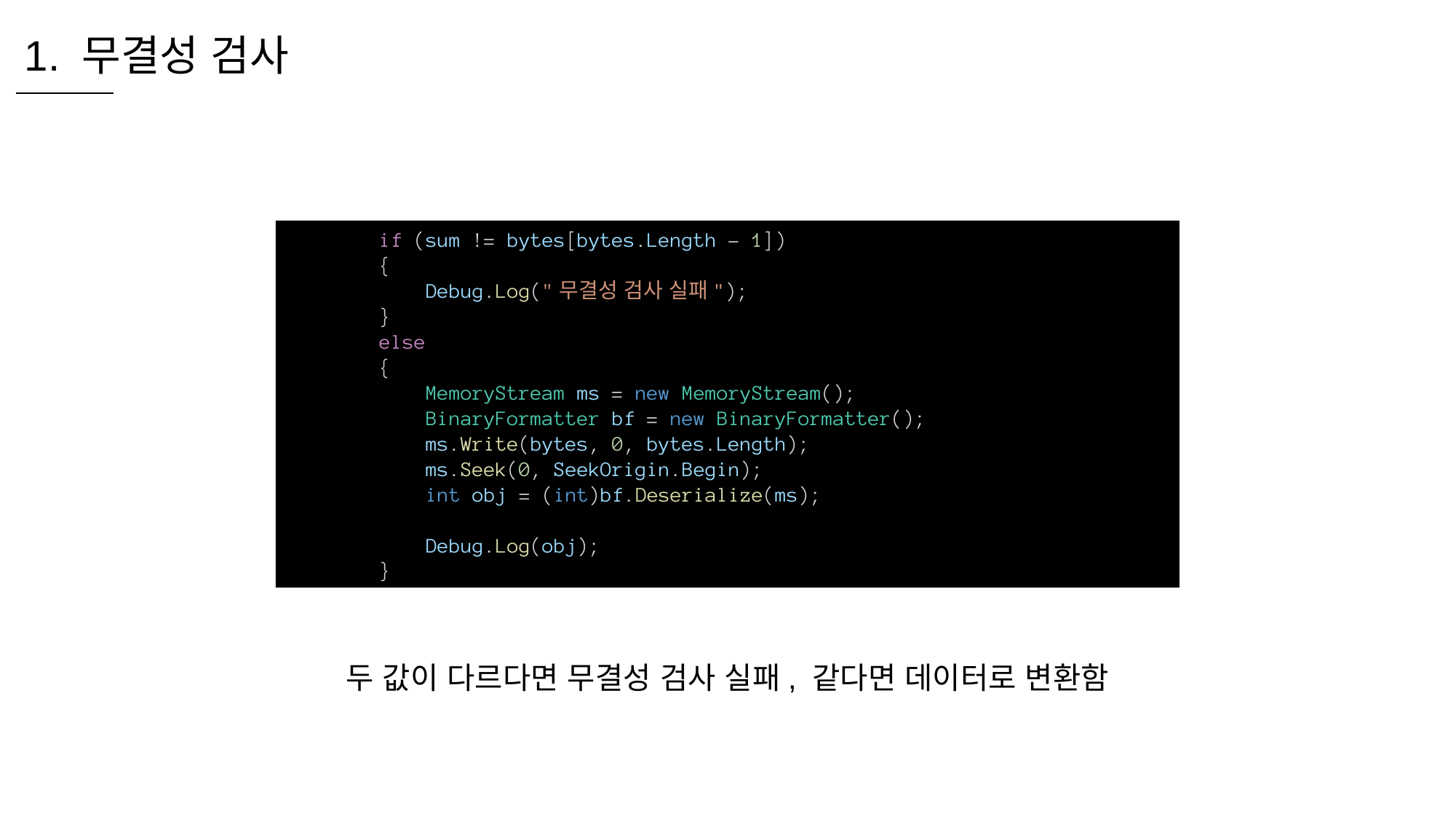

1. 무결성 검사
        if (sum != bytes[bytes.Length - 1])
        {
            Debug.Log("무결성 검사 실패");
        }
        else
        {
            MemoryStream ms = new MemoryStream();
            BinaryFormatter bf = new BinaryFormatter();
            ms.Write(bytes, 0, bytes.Length);
            ms.Seek(0, SeekOrigin.Begin);
            int obj = (int)bf.Deserialize(ms);
            Debug.Log(obj);
        }
두 값이 다르다면 무결성 검사 실패, 같다면 데이터로 변환함